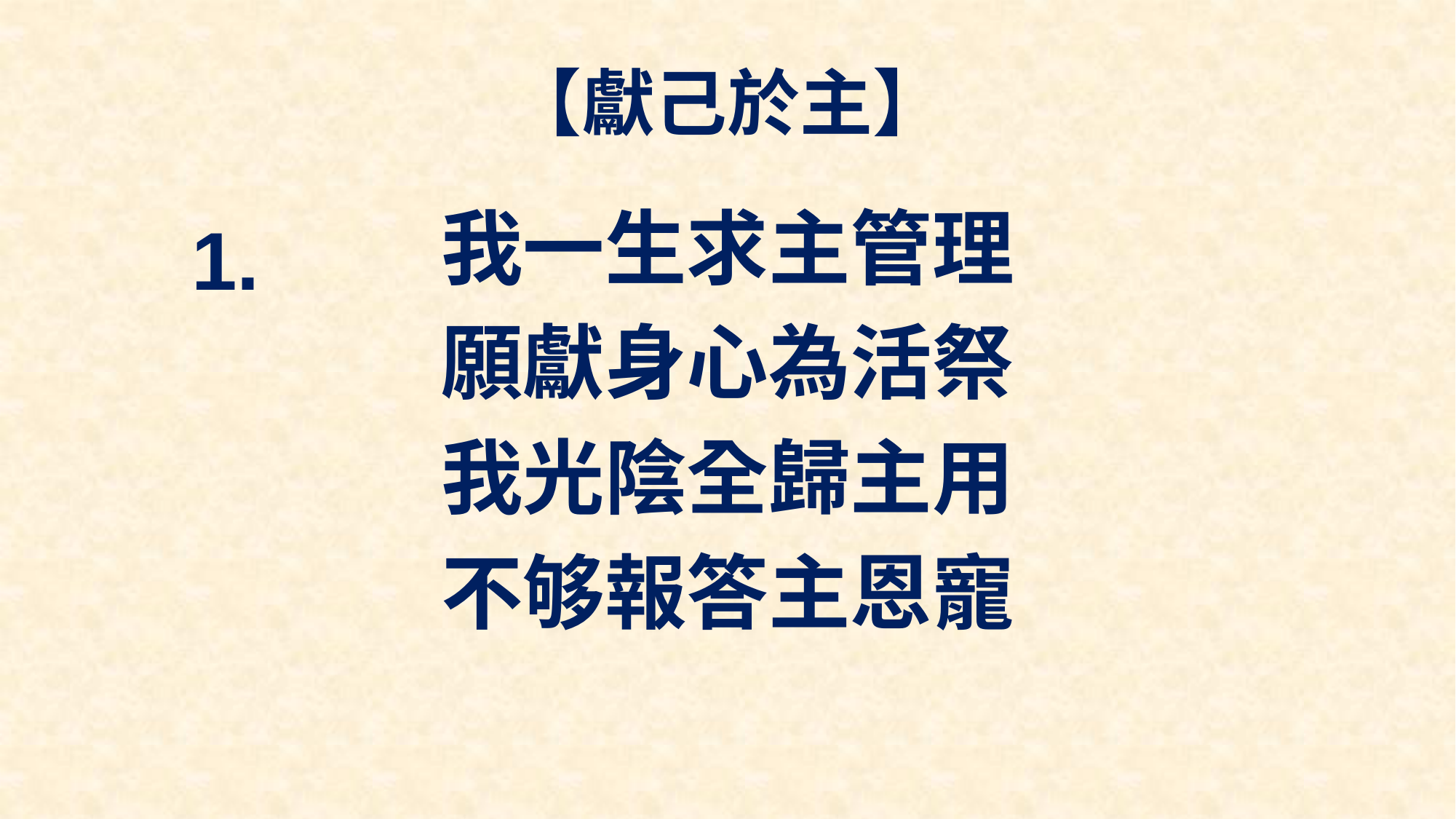

# 【獻己於主】
我一生求主管理
願獻身心為活祭
我光陰全歸主用
不够報答主恩寵
1.